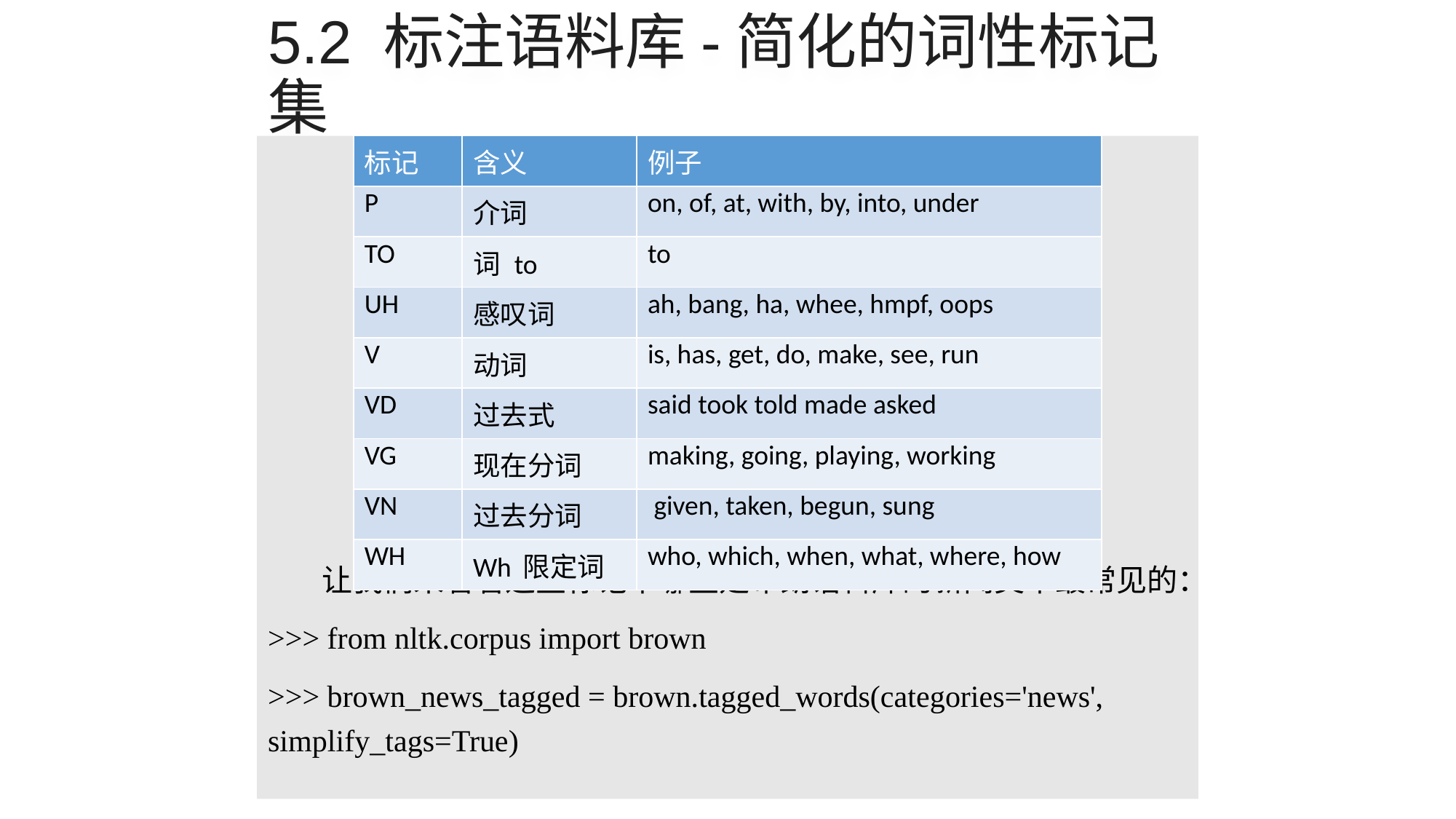

# 5.2 标注语料库-简化的词性标记集

让我们来看看这些标记中哪些是布朗语料库的新闻类中最常见的：
>>> from nltk.corpus import brown
>>> brown_news_tagged = brown.tagged_words(categories='news', simplify_tags=True)
| 标记 | 含义 | 例子 |
| --- | --- | --- |
| P | 介词 | on, of, at, with, by, into, under |
| TO | 词 to | to |
| UH | 感叹词 | ah, bang, ha, whee, hmpf, oops |
| V | 动词 | is, has, get, do, make, see, run |
| VD | 过去式 | said took told made asked |
| VG | 现在分词 | making, going, playing, working |
| VN | 过去分词 | given, taken, begun, sung |
| WH | Wh 限定词 | who, which, when, what, where, how |